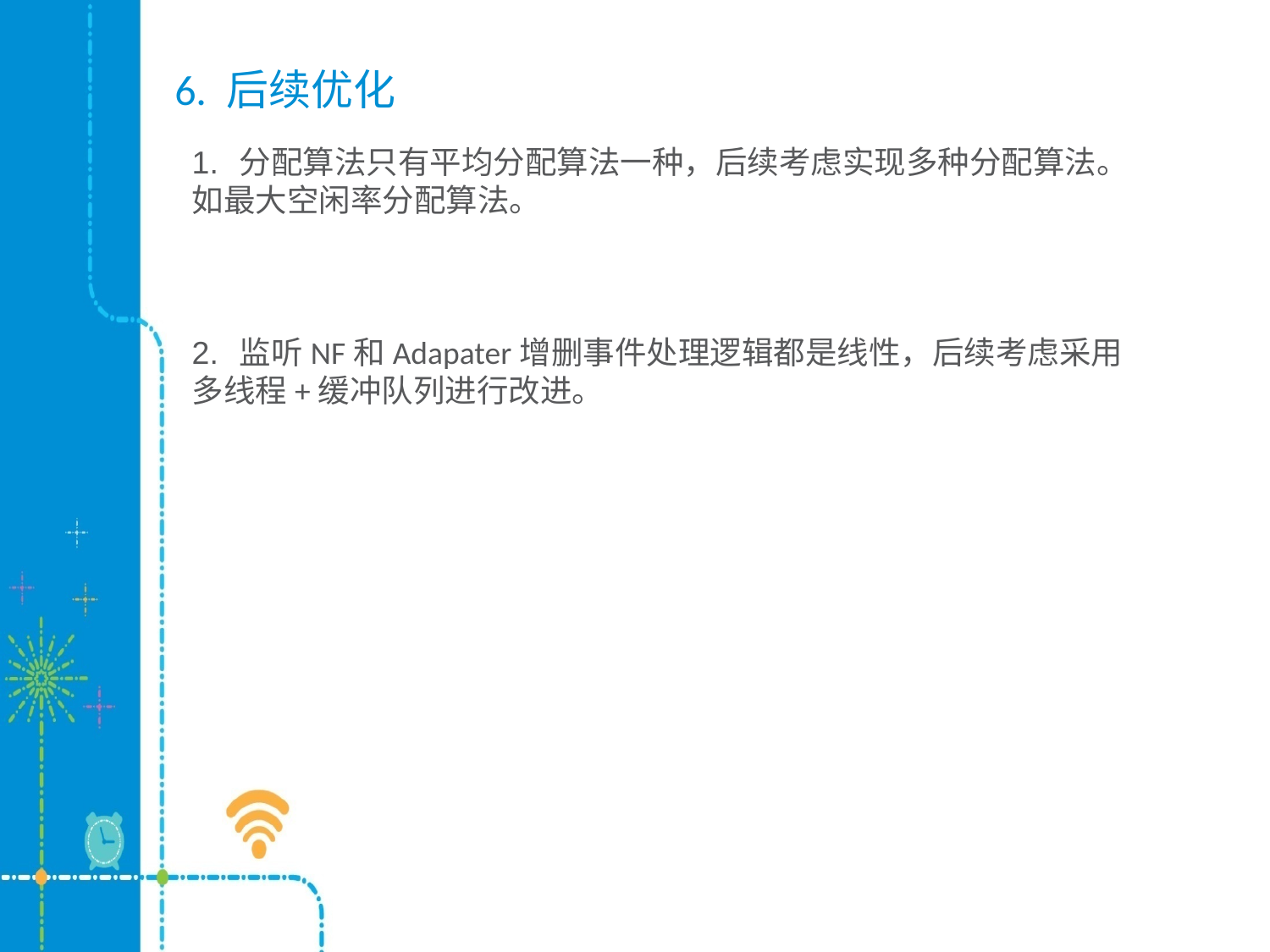

# 6. 后续优化
分配算法只有平均分配算法一种，后续考虑实现多种分配算法。
如最大空闲率分配算法。

监听NF和Adapater增删事件处理逻辑都是线性，后续考虑采用
多线程+缓冲队列进行改进。